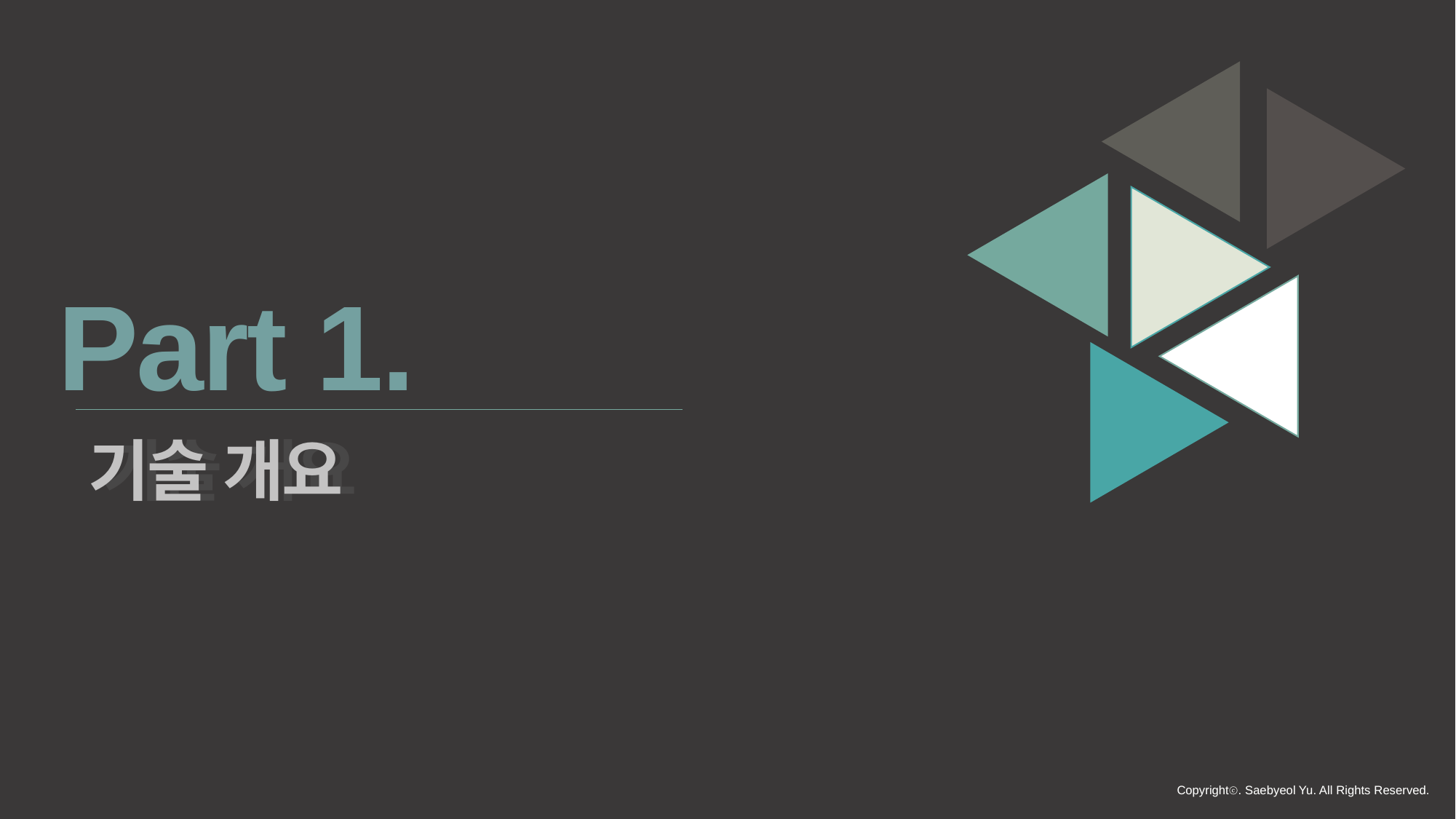

Part 1.
기술 개요
기술 개요
Copyrightⓒ. Saebyeol Yu. All Rights Reserved.